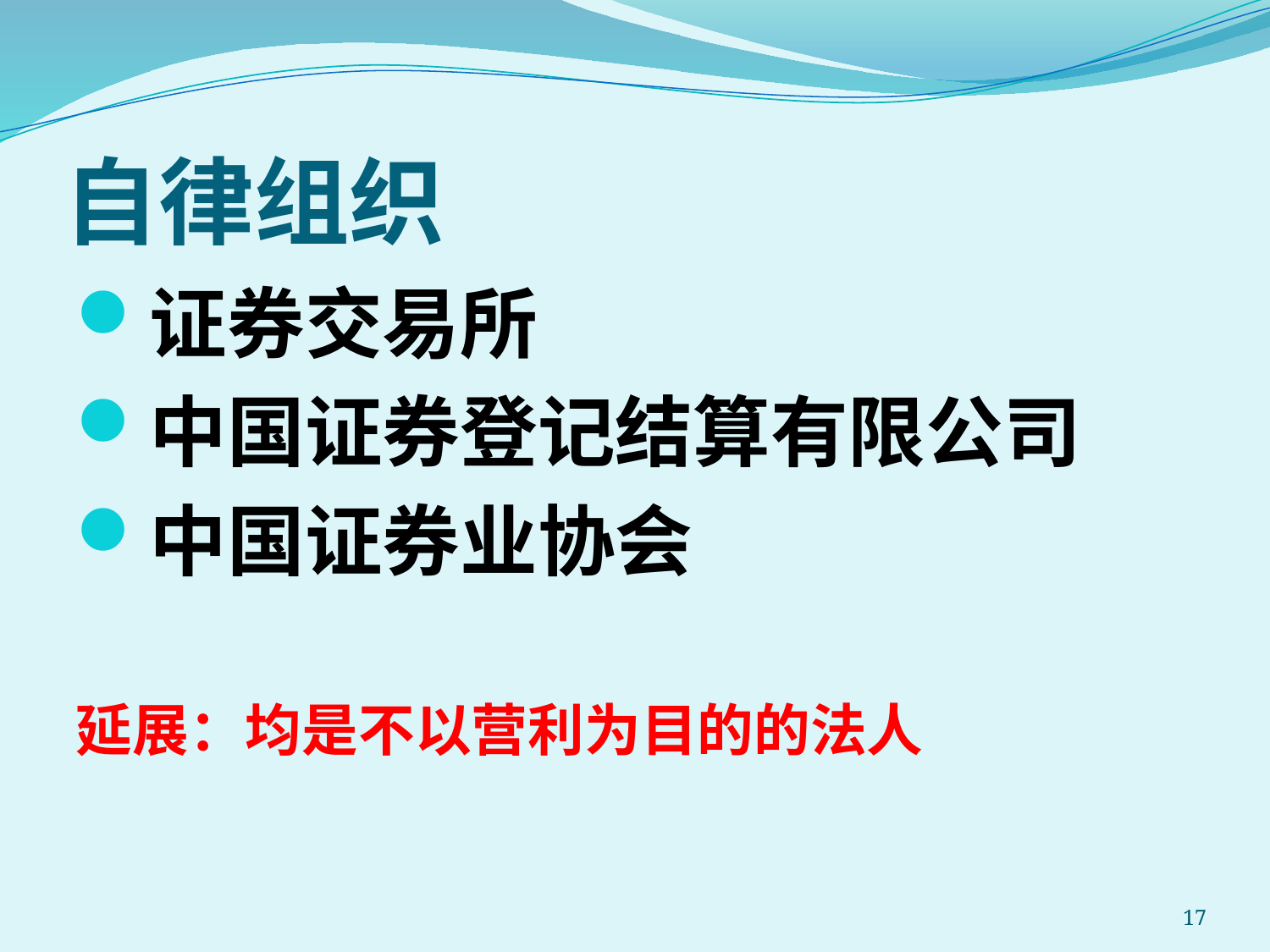

# 自律组织
证券交易所
中国证券登记结算有限公司
中国证券业协会

延展：均是不以营利为目的的法人

17